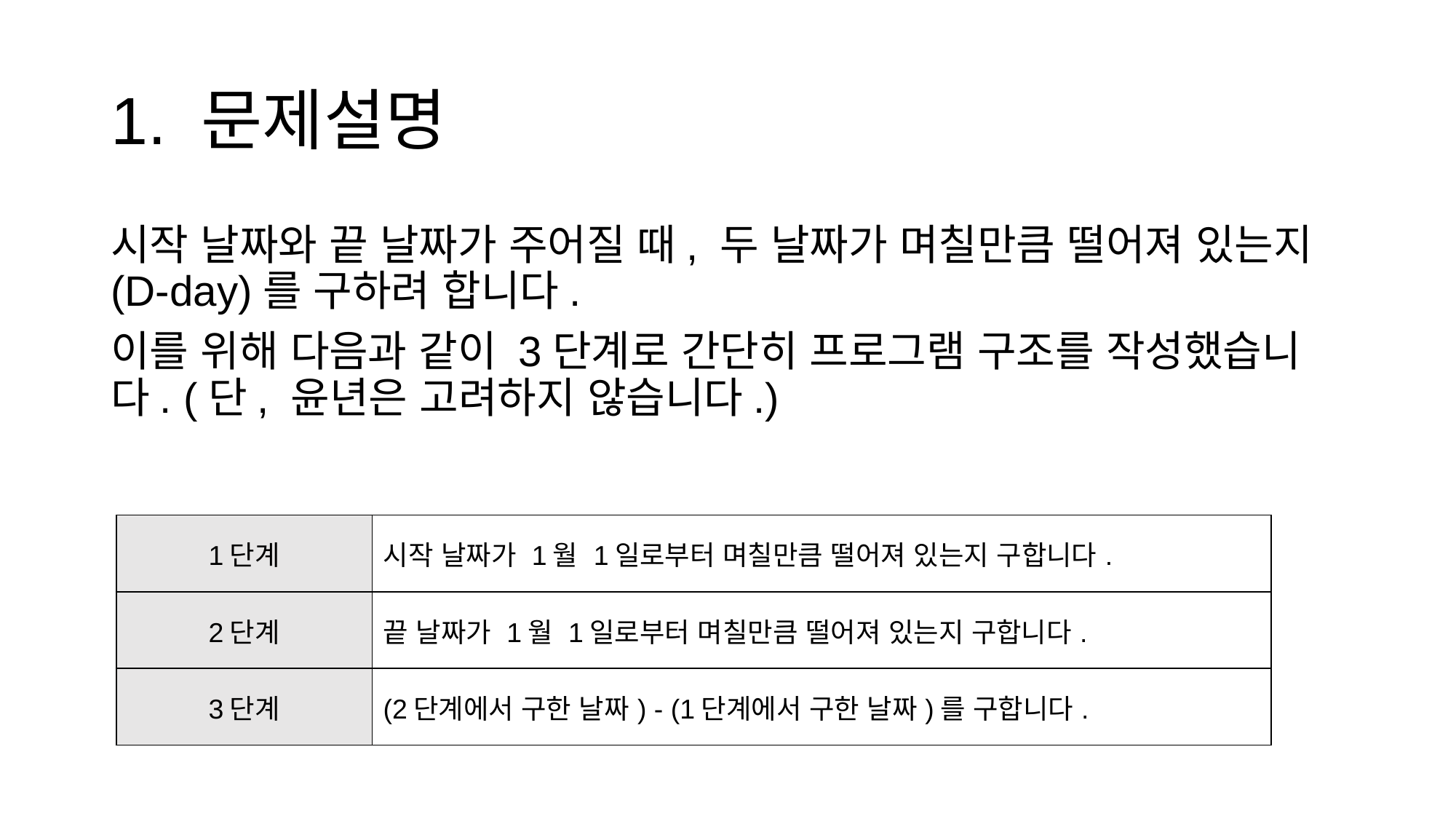

# 1. 문제설명
시작 날짜와 끝 날짜가 주어질 때, 두 날짜가 며칠만큼 떨어져 있는지(D-day)를 구하려 합니다.
이를 위해 다음과 같이 3단계로 간단히 프로그램 구조를 작성했습니다. (단, 윤년은 고려하지 않습니다.)
| 1단계 | 시작 날짜가 1월 1일로부터 며칠만큼 떨어져 있는지 구합니다. |
| --- | --- |
| 2단계 | 끝 날짜가 1월 1일로부터 며칠만큼 떨어져 있는지 구합니다. |
| 3단계 | (2단계에서 구한 날짜) - (1단계에서 구한 날짜)를 구합니다. |